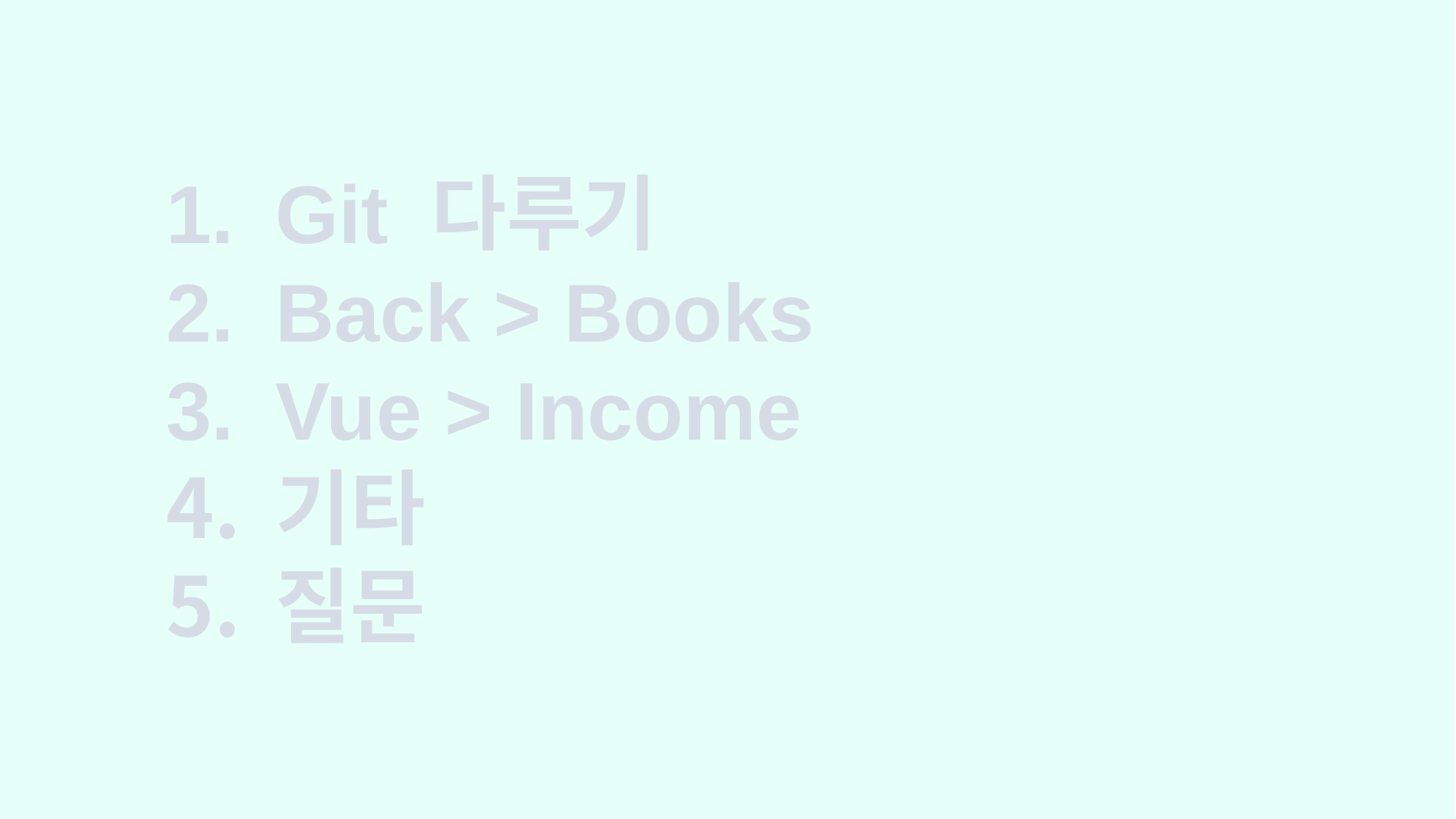

Git 다루기
Back > Books
Vue > Income
기타
질문